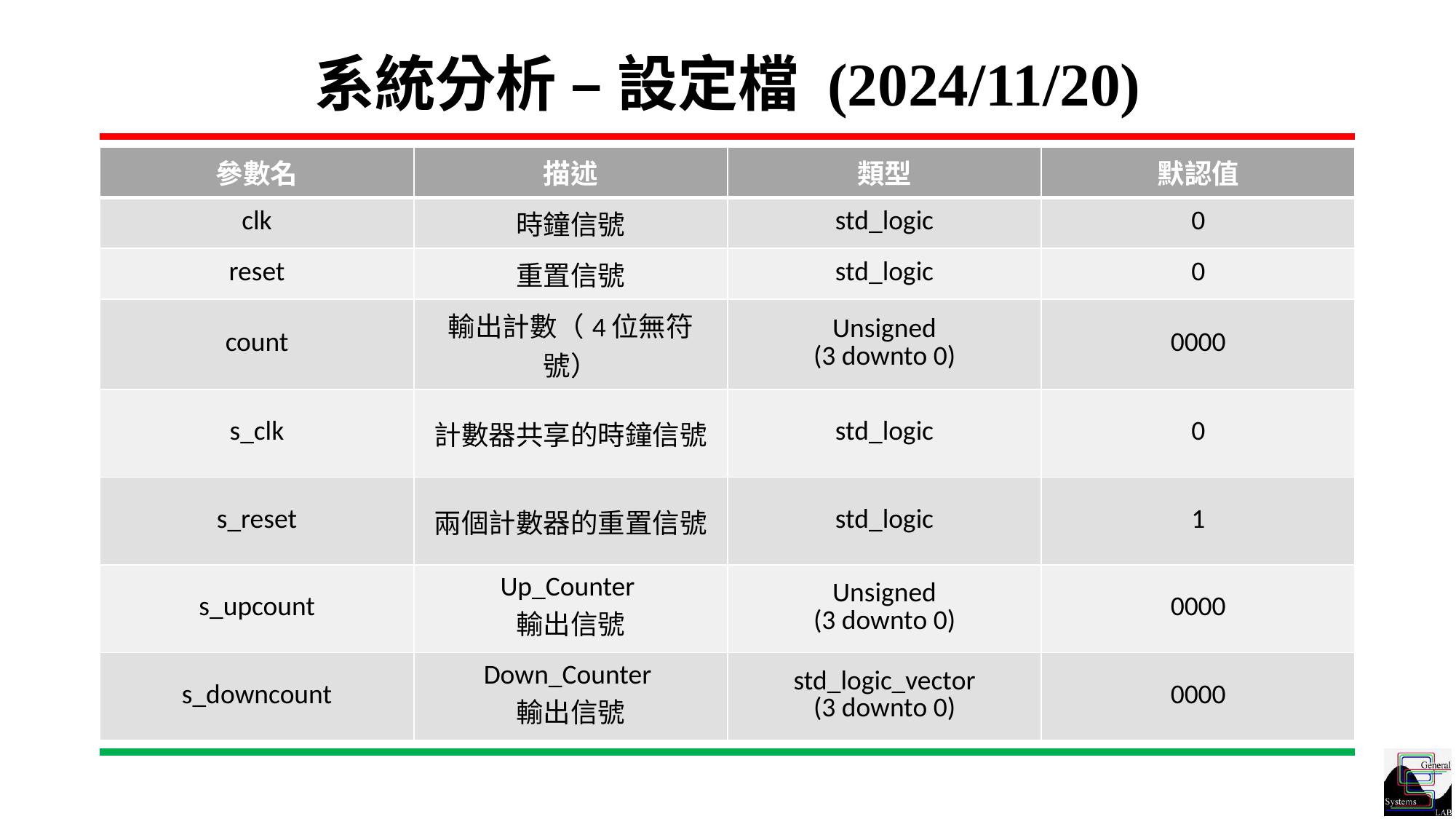

# 系統分析 – 設定檔 (2024/11/20)
| 參數名 | 描述 | 類型 | 默認值 |
| --- | --- | --- | --- |
| clk | 時鐘信號 | std\_logic | 0 |
| reset | 重置信號 | std\_logic | 0 |
| count | 輸出計數（4位無符號） | Unsigned (3 downto 0) | 0000 |
| s\_clk | 計數器共享的時鐘信號 | std\_logic | 0 |
| s\_reset | 兩個計數器的重置信號 | std\_logic | 1 |
| s\_upcount | Up\_Counter 輸出信號 | Unsigned (3 downto 0) | 0000 |
| s\_downcount | Down\_Counter 輸出信號 | std\_logic\_vector (3 downto 0) | 0000 |